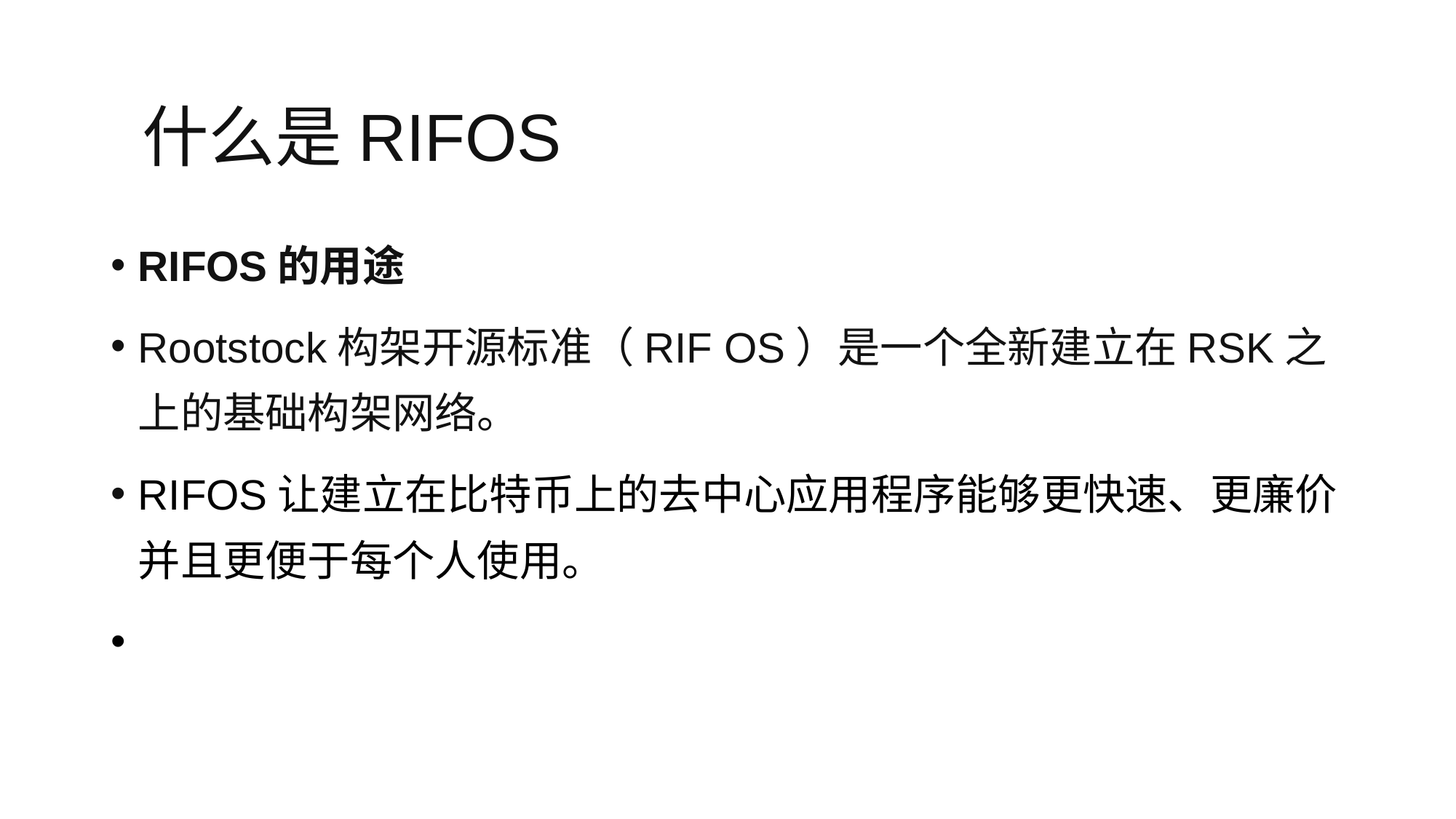

# 什么是RIFOS
RIFOS的用途
Rootstock构架开源标准（RIF OS）是一个全新建立在RSK之上的基础构架网络。
RIFOS让建立在比特币上的去中心应用程序能够更快速、更廉价并且更便于每个人使用。